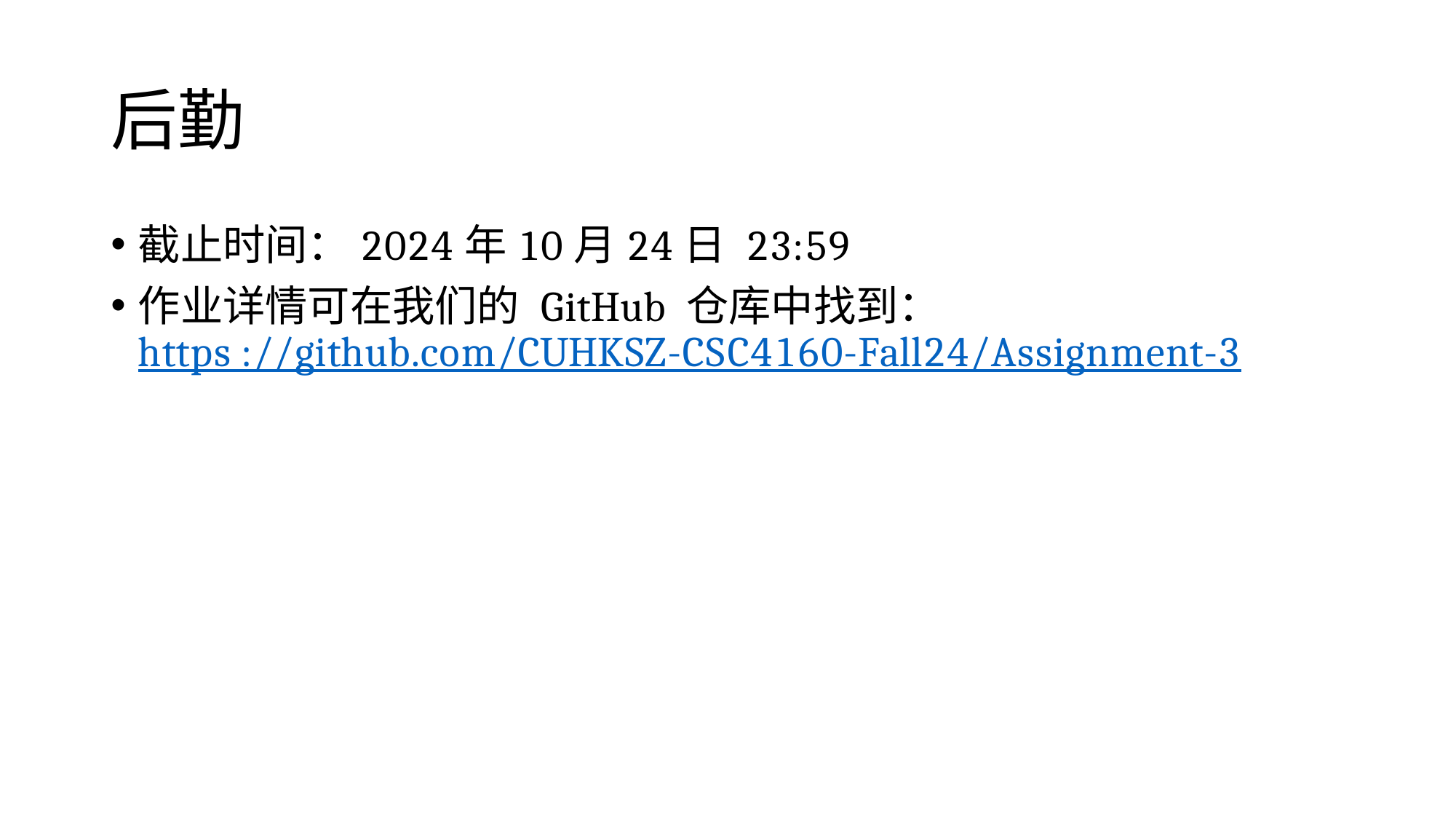

# 后勤
截止时间：2024年10月24日 23:59
作业详情可在我们的 GitHub 仓库中找到： https ://github.com/CUHKSZ-CSC4160-Fall24/Assignment-3